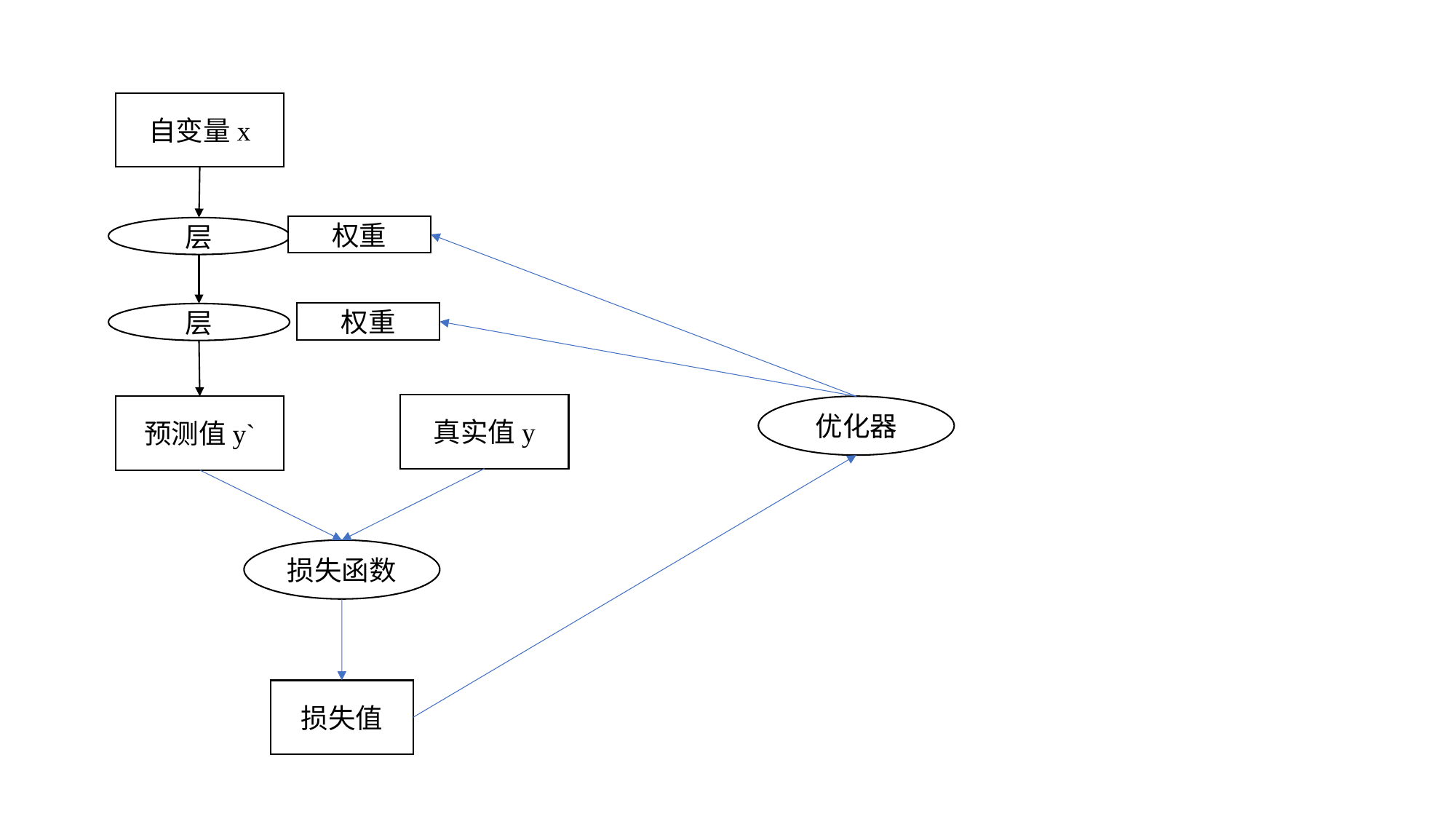

自变量x
权重
层
权重
层
真实值y
预测值y`
优化器
损失函数
损失值